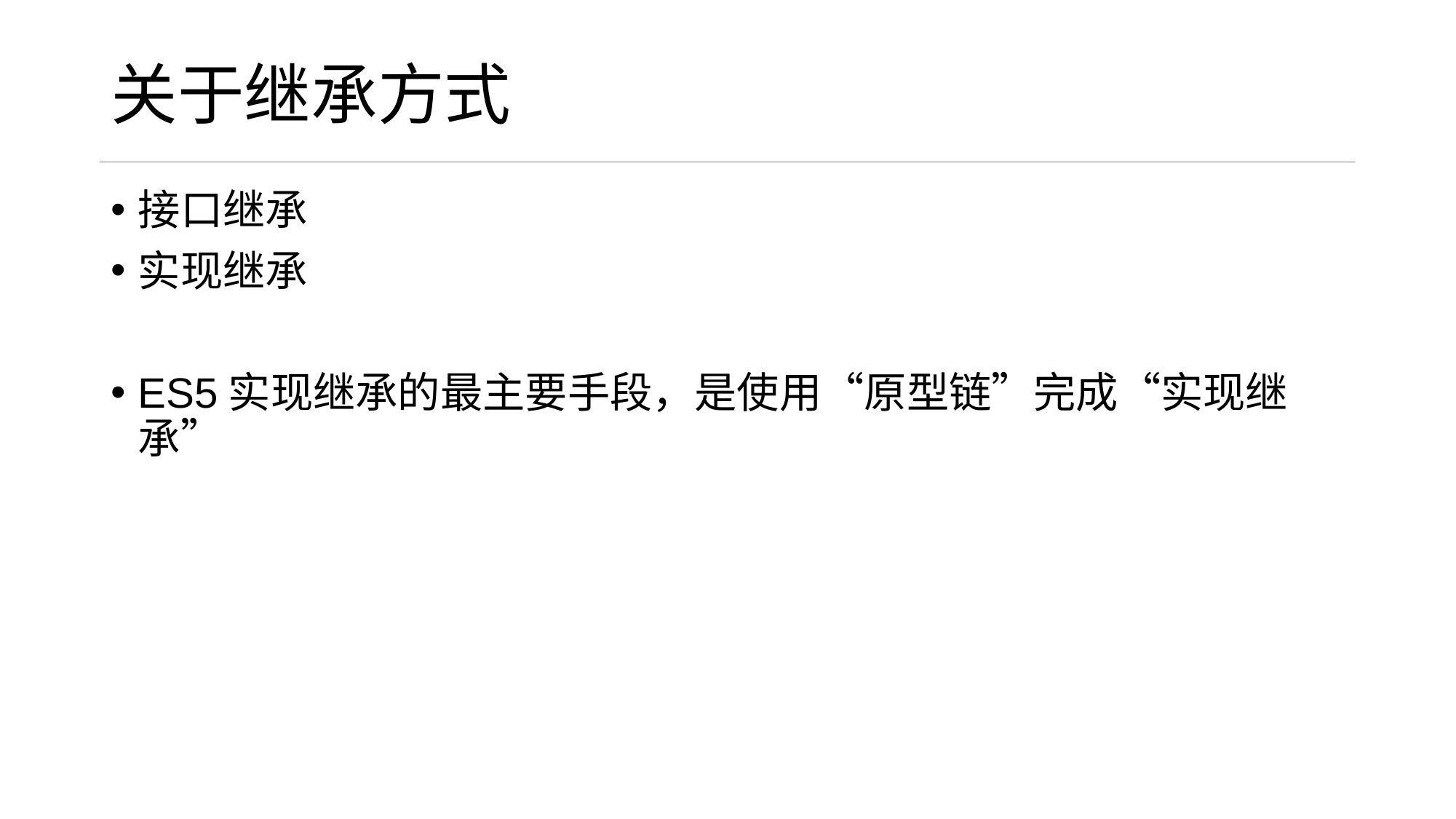

# 关于继承方式
接口继承
实现继承

ES5实现继承的最主要手段，是使用“原型链”完成“实现继承”